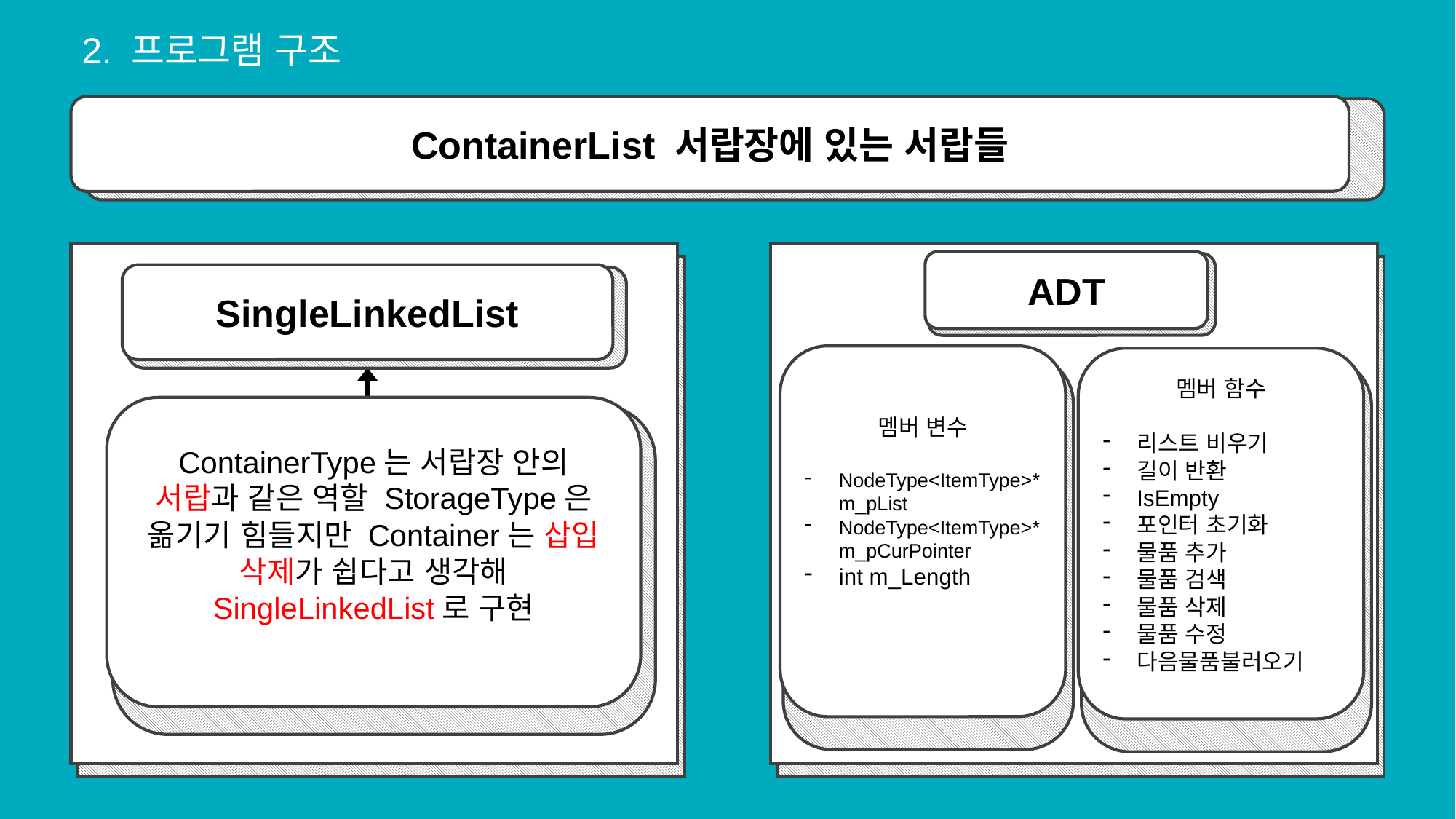

2. 프로그램 구조
ContainerList 서랍장에 있는 서랍들

ADT

SingleLinkedList

멤버 변수

NodeType<ItemType>* m_pList
NodeType<ItemType>* m_pCurPointer
int m_Length

멤버 함수

리스트 비우기
길이 반환
IsEmpty
포인터 초기화
물품 추가
물품 검색
물품 삭제
물품 수정
다음물품불러오기

ContainerType는 서랍장 안의 서랍과 같은 역할 StorageType은 옮기기 힘들지만 Container는 삽입 삭제가 쉽다고 생각해 SingleLinkedList로 구현